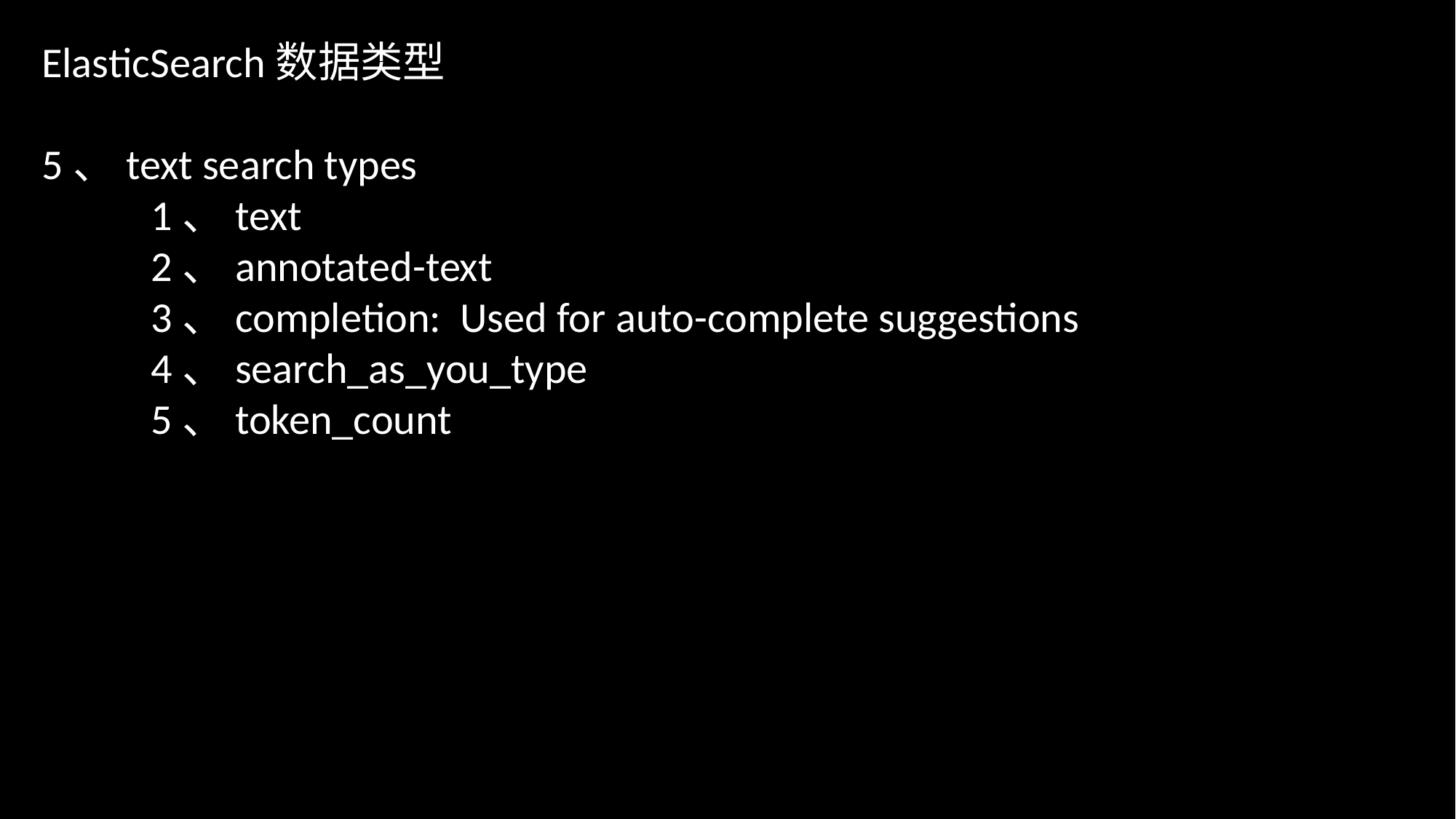

ElasticSearch数据类型

5、text search types
	1、text
	2、annotated-text
	3、completion:  Used for auto-complete suggestions
	4、search_as_you_type
	5、token_count